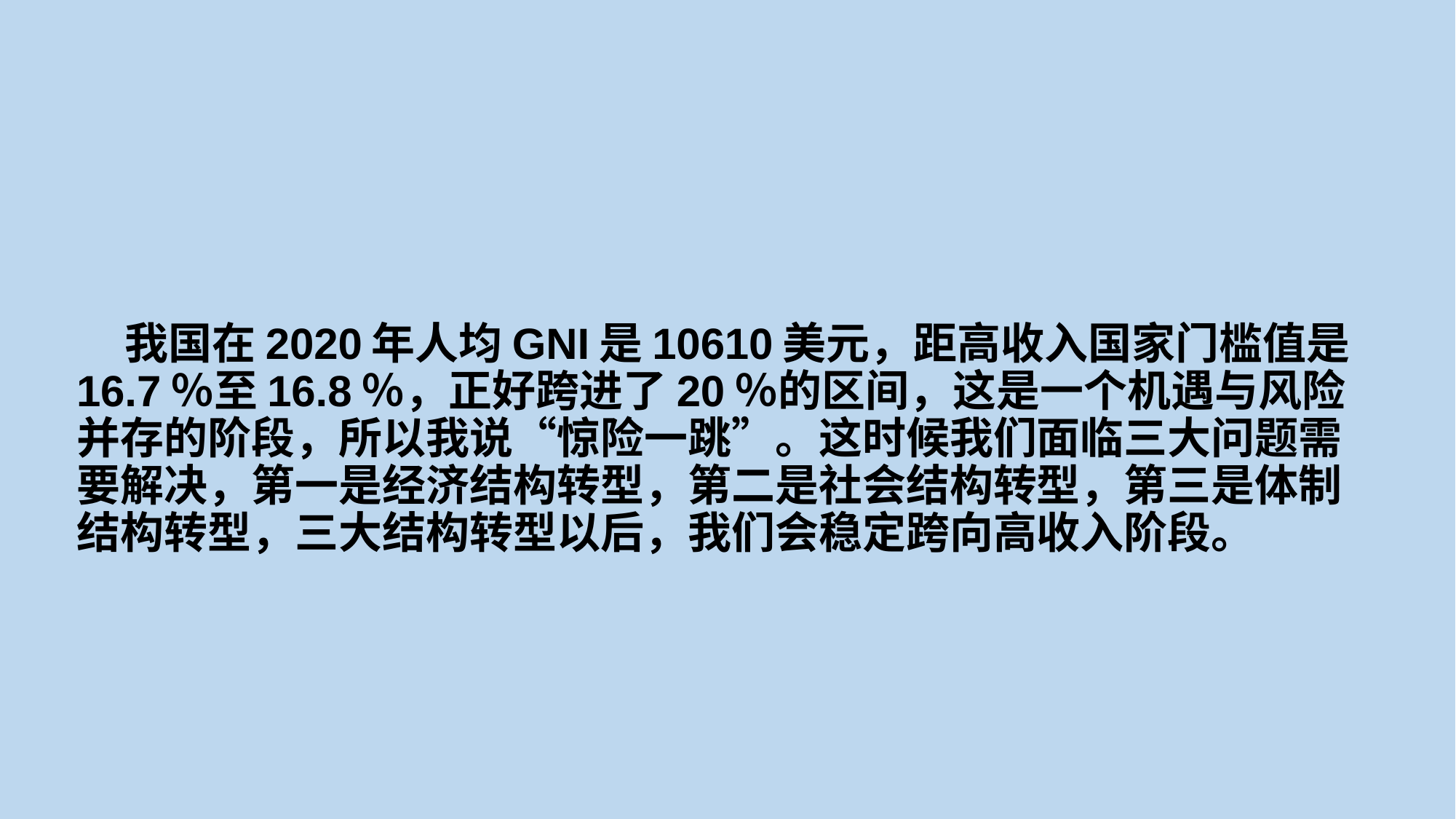

我国在2020年人均GNI是10610美元，距高收入国家门槛值是16.7％至16.8％，正好跨进了20％的区间，这是一个机遇与风险并存的阶段，所以我说“惊险一跳”。这时候我们面临三大问题需要解决，第一是经济结构转型，第二是社会结构转型，第三是体制结构转型，三大结构转型以后，我们会稳定跨向高收入阶段。